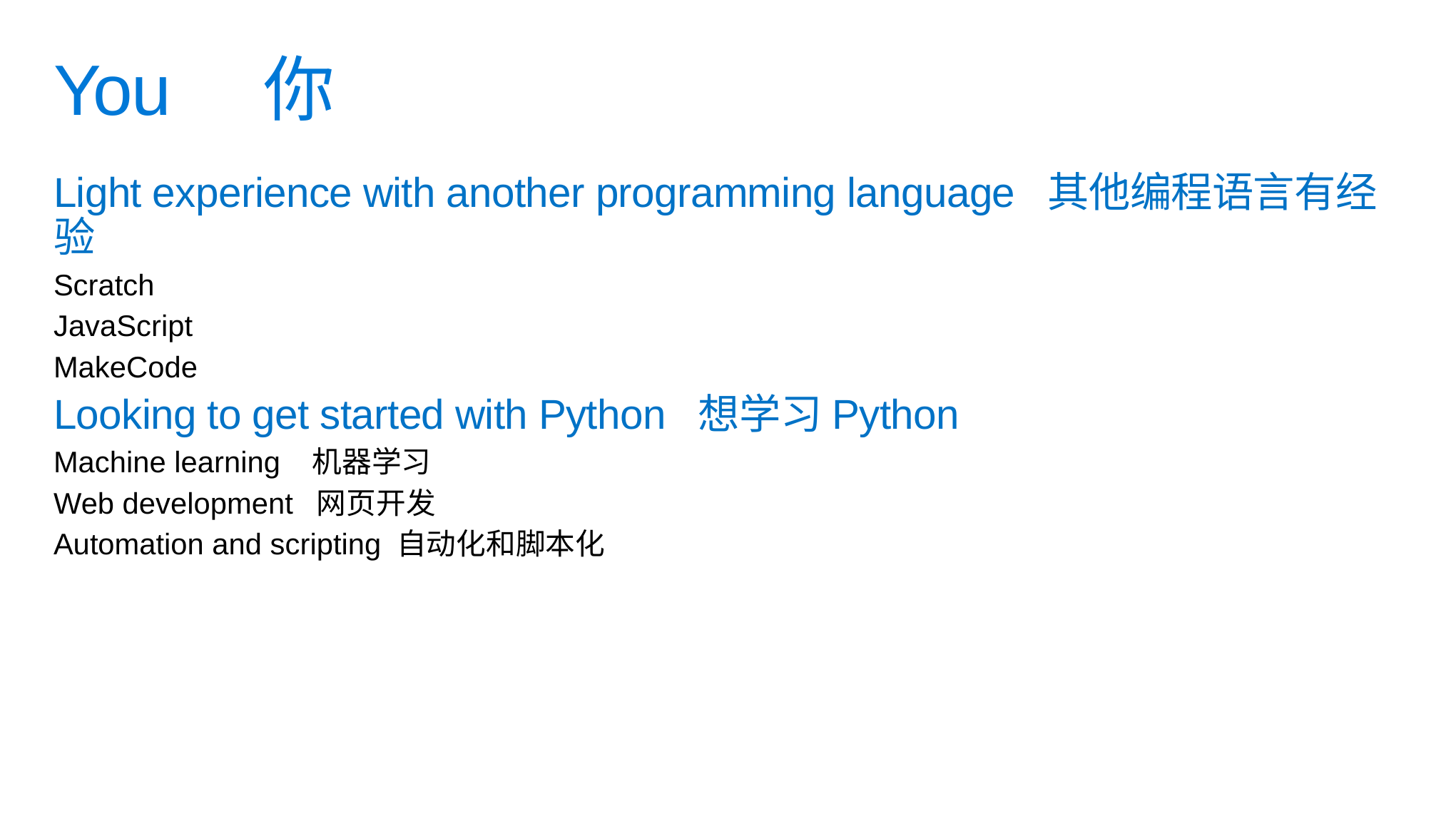

# You    你
Light experience with another programming language  其他编程语言有经验
Scratch
JavaScript
MakeCode
Looking to get started with Python  想学习Python
Machine learning   机器学习
Web development  网页开发
Automation and scripting 自动化和脚本化